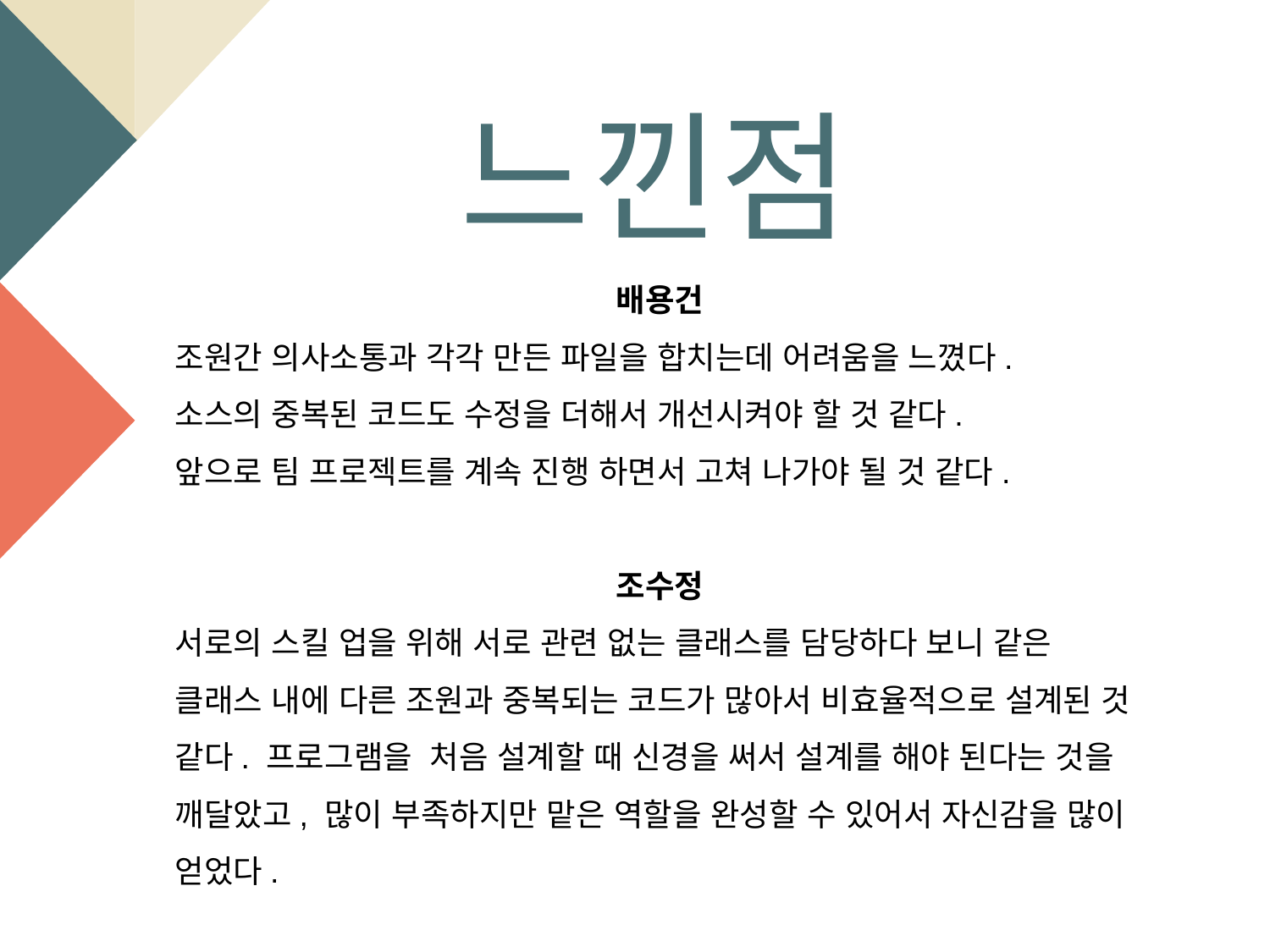

느낀점
배용건
조원간 의사소통과 각각 만든 파일을 합치는데 어려움을 느꼈다.
소스의 중복된 코드도 수정을 더해서 개선시켜야 할 것 같다.
앞으로 팀 프로젝트를 계속 진행 하면서 고쳐 나가야 될 것 같다.

조수정
서로의 스킬 업을 위해 서로 관련 없는 클래스를 담당하다 보니 같은 클래스 내에 다른 조원과 중복되는 코드가 많아서 비효율적으로 설계된 것 같다. 프로그램을  처음 설계할 때 신경을 써서 설계를 해야 된다는 것을 깨달았고, 많이 부족하지만 맡은 역할을 완성할 수 있어서 자신감을 많이 얻었다.